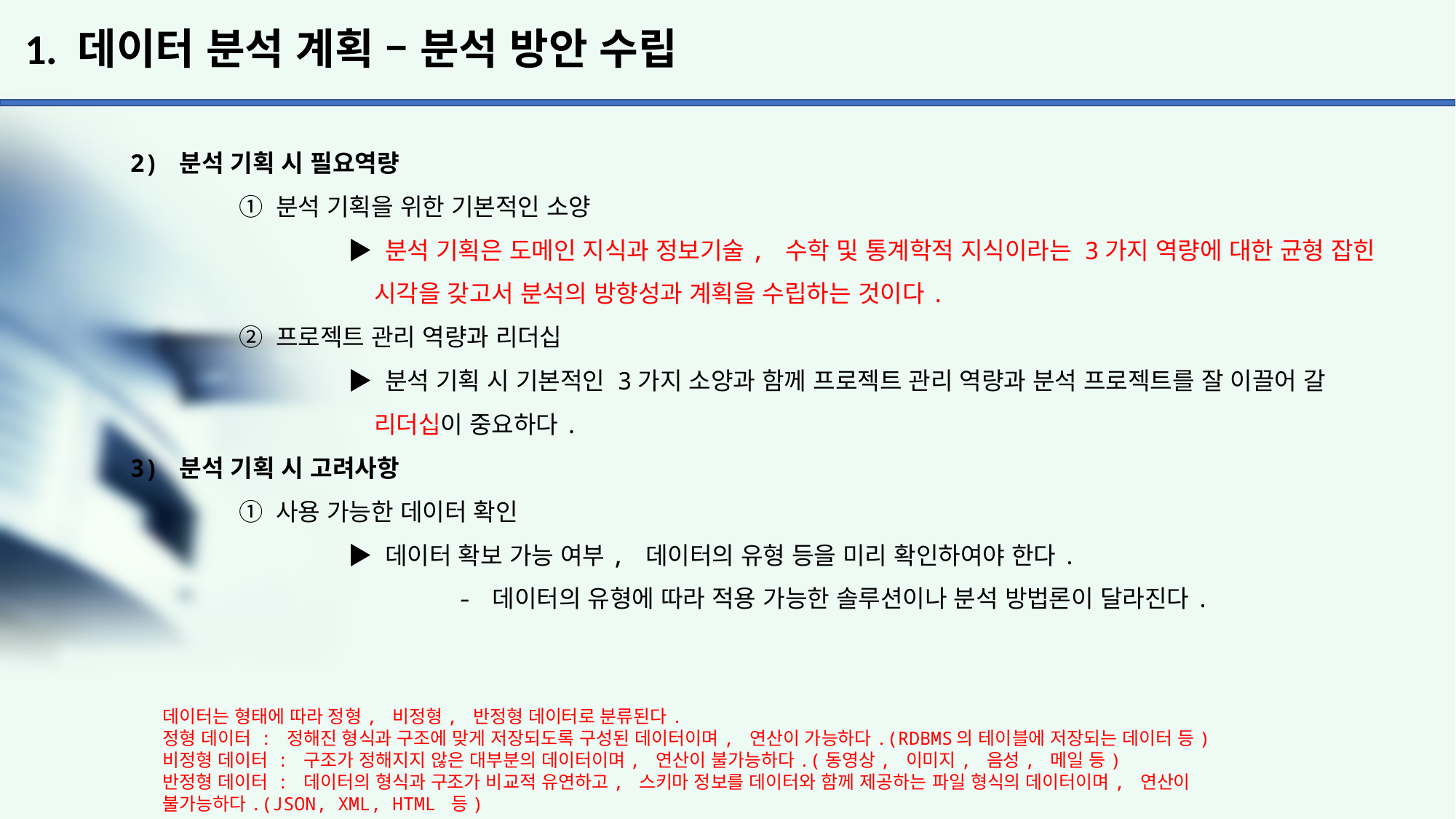

# 1. 데이터 분석 계획 – 분석 방안 수립
2) 분석 기획 시 필요역량
	① 분석 기획을 위한 기본적인 소양
		▶ 분석 기획은 도메인 지식과 정보기술, 수학 및 통계학적 지식이라는 3가지 역량에 대한 균형 잡힌
		   시각을 갖고서 분석의 방향성과 계획을 수립하는 것이다.
	② 프로젝트 관리 역량과 리더십
		▶ 분석 기획 시 기본적인 3가지 소양과 함께 프로젝트 관리 역량과 분석 프로젝트를 잘 이끌어 갈
		   리더십이 중요하다.
3) 분석 기획 시 고려사항
	① 사용 가능한 데이터 확인
		▶ 데이터 확보 가능 여부, 데이터의 유형 등을 미리 확인하여야 한다.
			- 데이터의 유형에 따라 적용 가능한 솔루션이나 분석 방법론이 달라진다.
데이터는 형태에 따라 정형, 비정형, 반정형 데이터로 분류된다.
정형 데이터 : 정해진 형식과 구조에 맞게 저장되도록 구성된 데이터이며, 연산이 가능하다.(RDBMS의 테이블에 저장되는 데이터 등)
비정형 데이터 : 구조가 정해지지 않은 대부분의 데이터이며, 연산이 불가능하다.(동영상, 이미지, 음성, 메일 등)
반정형 데이터 : 데이터의 형식과 구조가 비교적 유연하고, 스키마 정보를 데이터와 함께 제공하는 파일 형식의 데이터이며, 연산이
불가능하다.(JSON, XML, HTML 등)